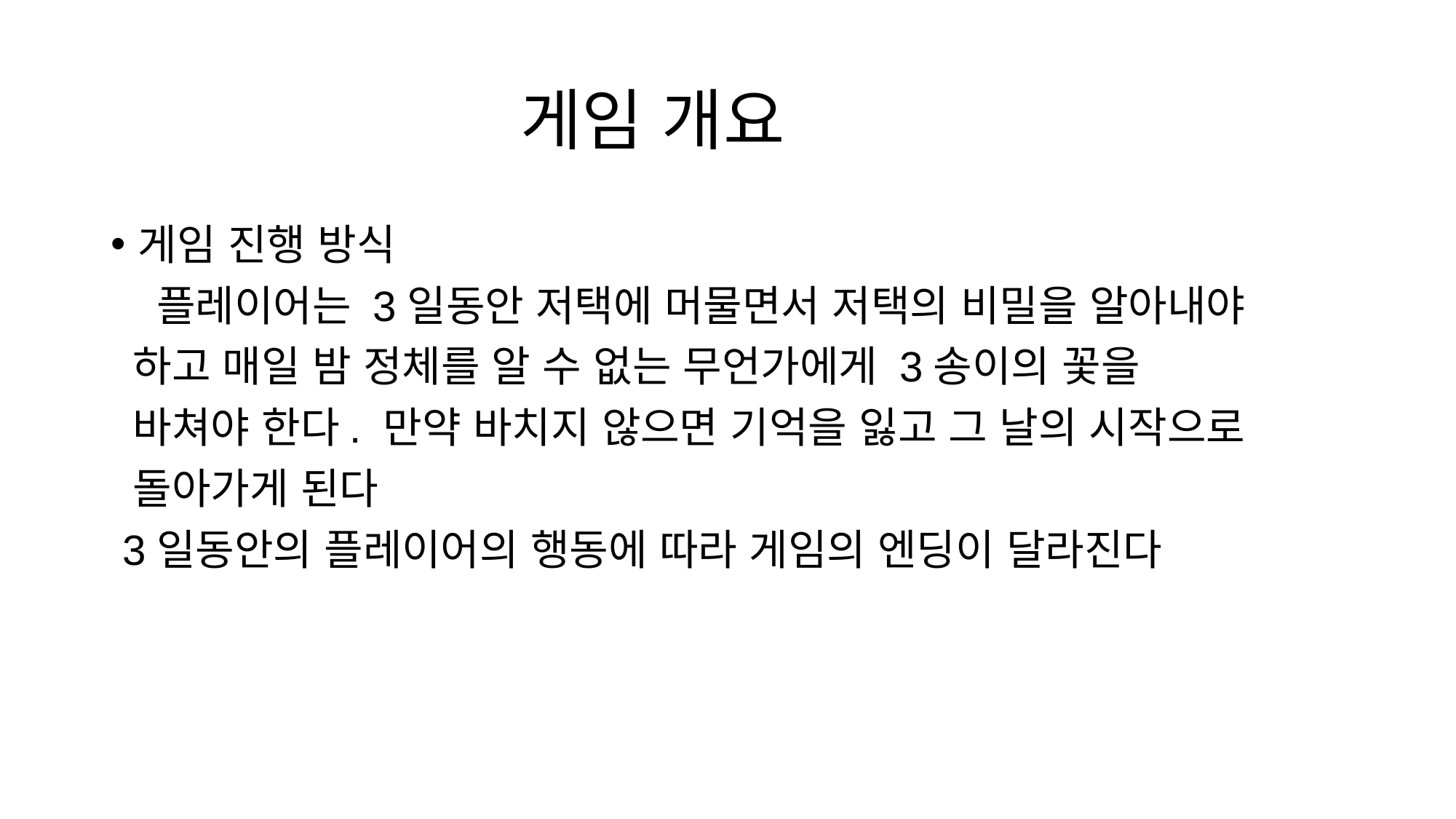

# 게임 개요
게임 진행 방식
   플레이어는 3일동안 저택에 머물면서 저택의 비밀을 알아내야
 하고 매일 밤 정체를 알 수 없는 무언가에게 3송이의 꽃을
 바쳐야 한다. 만약 바치지 않으면 기억을 잃고 그 날의 시작으로
 돌아가게 된다
 3일동안의 플레이어의 행동에 따라 게임의 엔딩이 달라진다